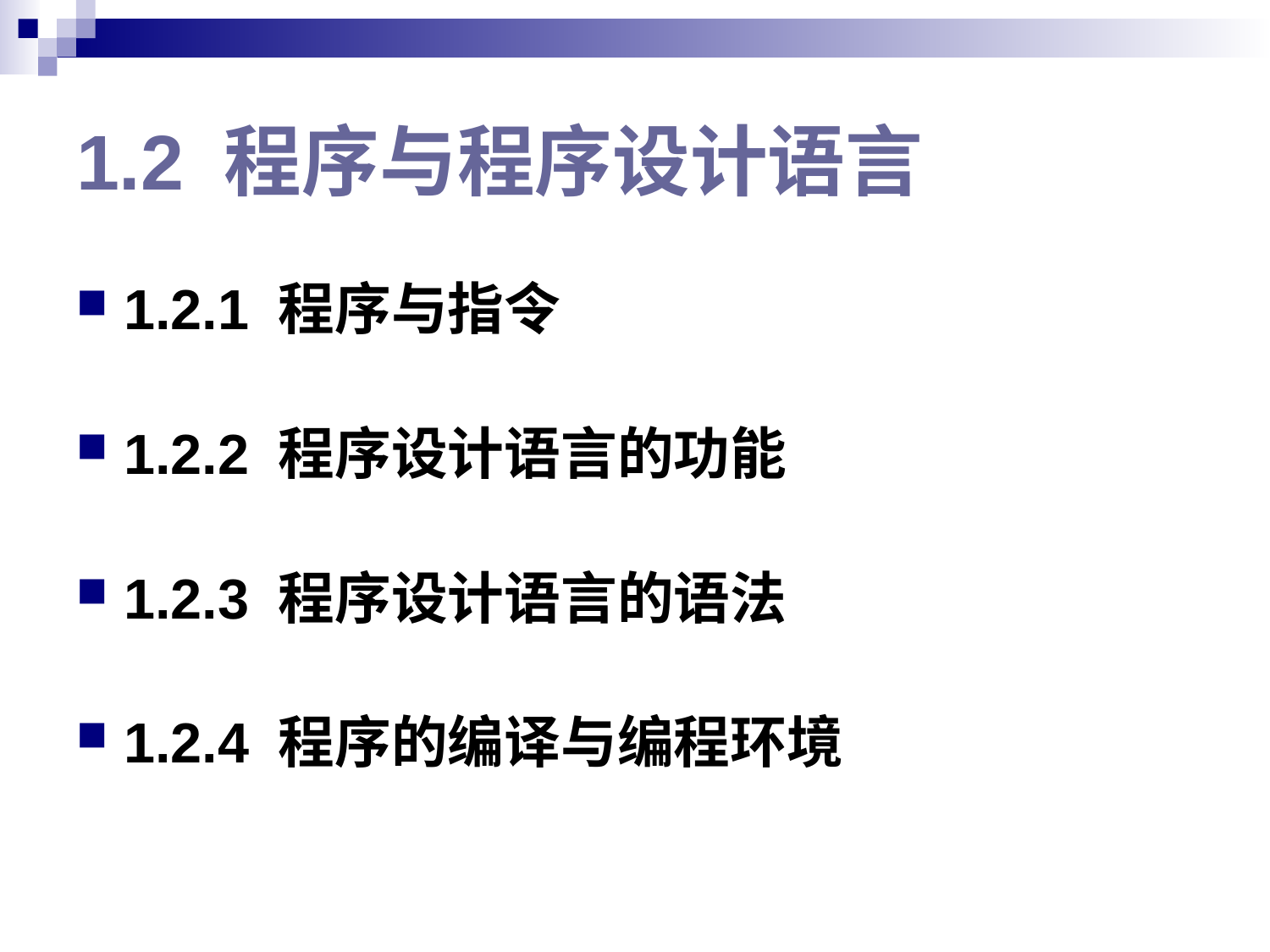

# 1.2 程序与程序设计语言
1.2.1 程序与指令

1.2.2 程序设计语言的功能

1.2.3 程序设计语言的语法

1.2.4 程序的编译与编程环境